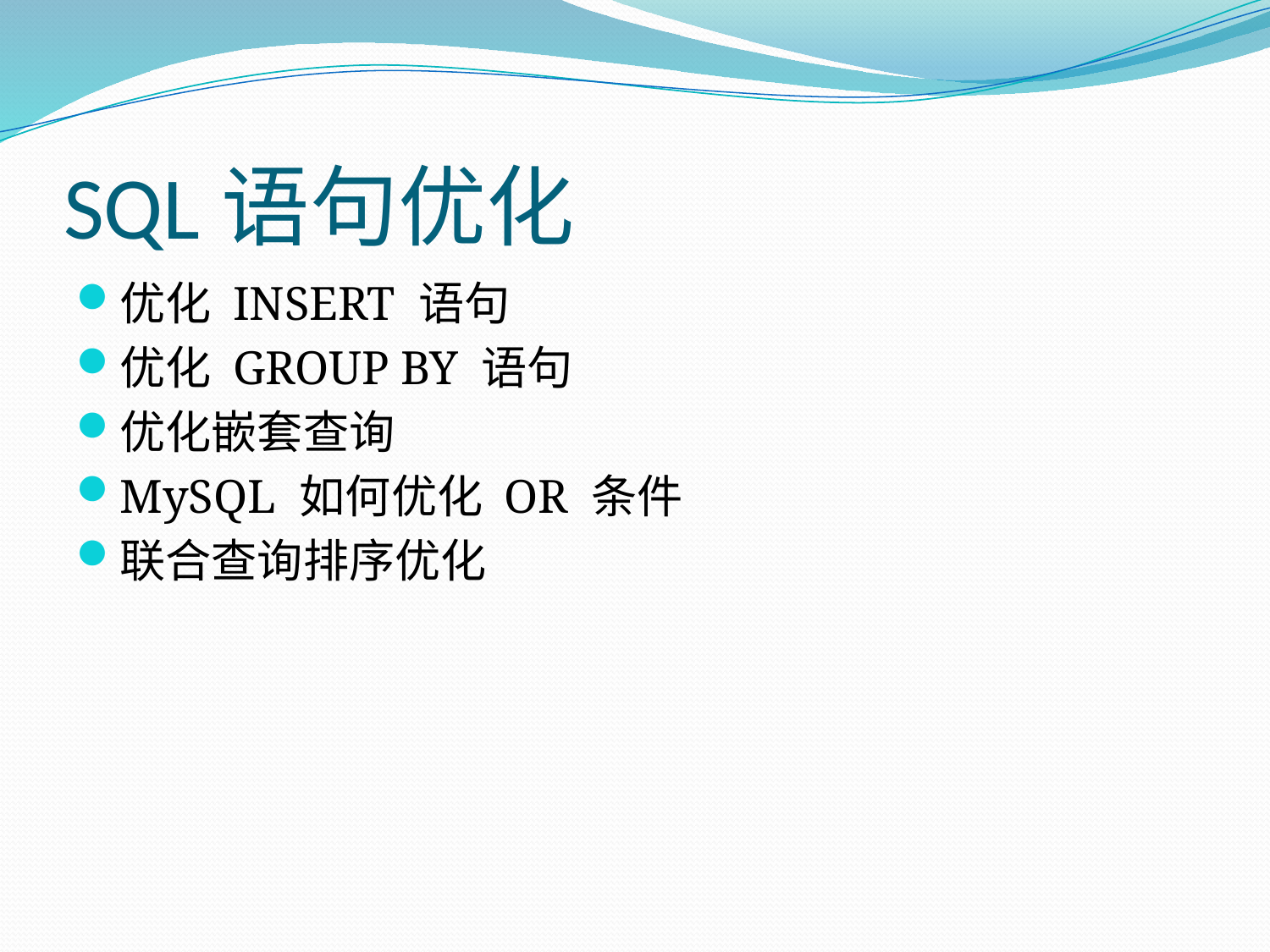

# SQL语句优化
优化 INSERT 语句
优化 GROUP BY 语句
优化嵌套查询
MySQL 如何优化 OR 条件
联合查询排序优化